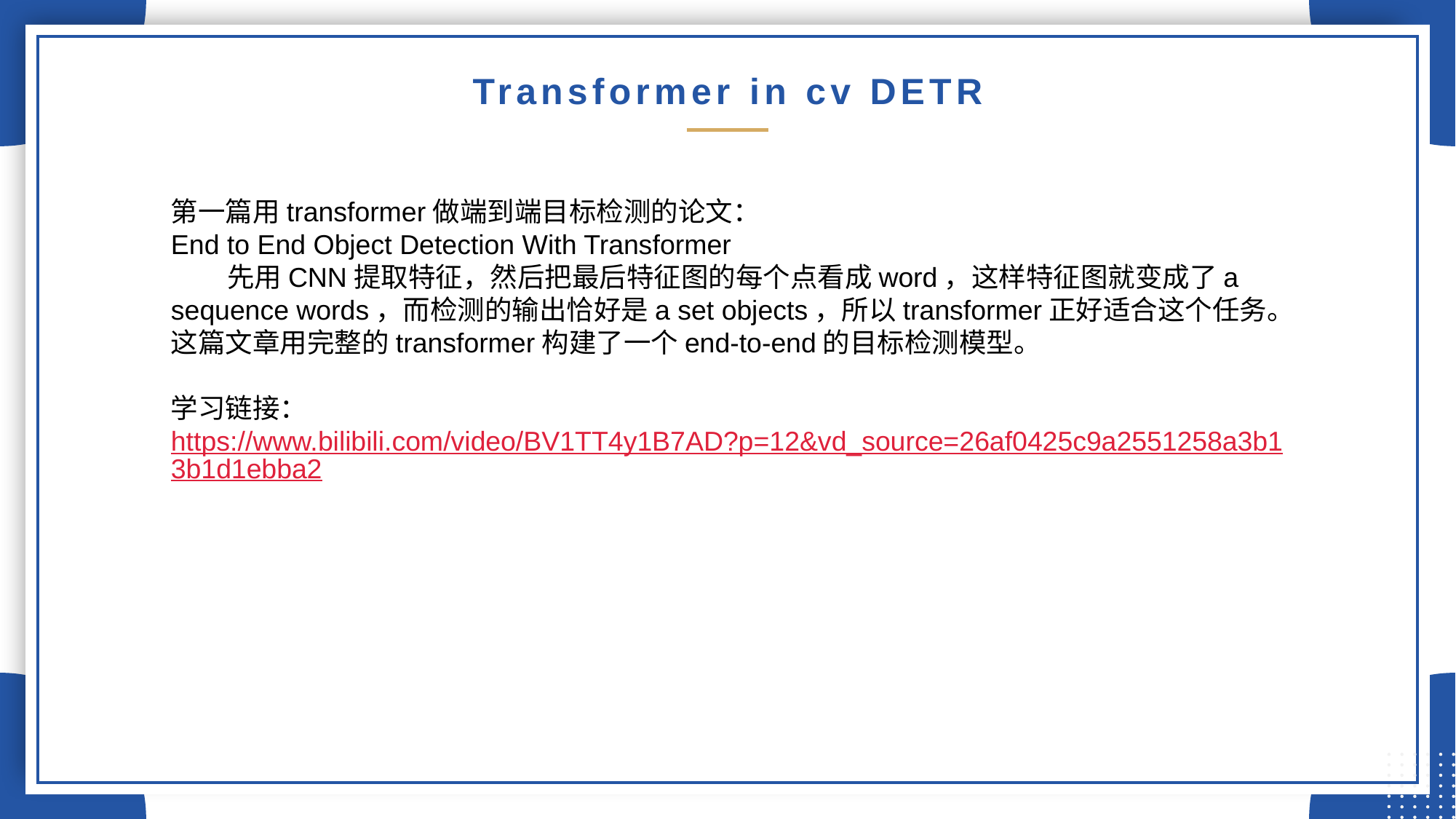

# Transformer in cv DETR
第一篇用transformer做端到端目标检测的论文：
End to End Object Detection With Transformer
        先用CNN提取特征，然后把最后特征图的每个点看成word，这样特征图就变成了a sequence words，而检测的输出恰好是a set objects，所以transformer正好适合这个任务。这篇文章用完整的transformer构建了一个end-to-end的目标检测模型。

学习链接：
https://www.bilibili.com/video/BV1TT4y1B7AD?p=12&vd_source=26af0425c9a2551258a3b13b1d1ebba2